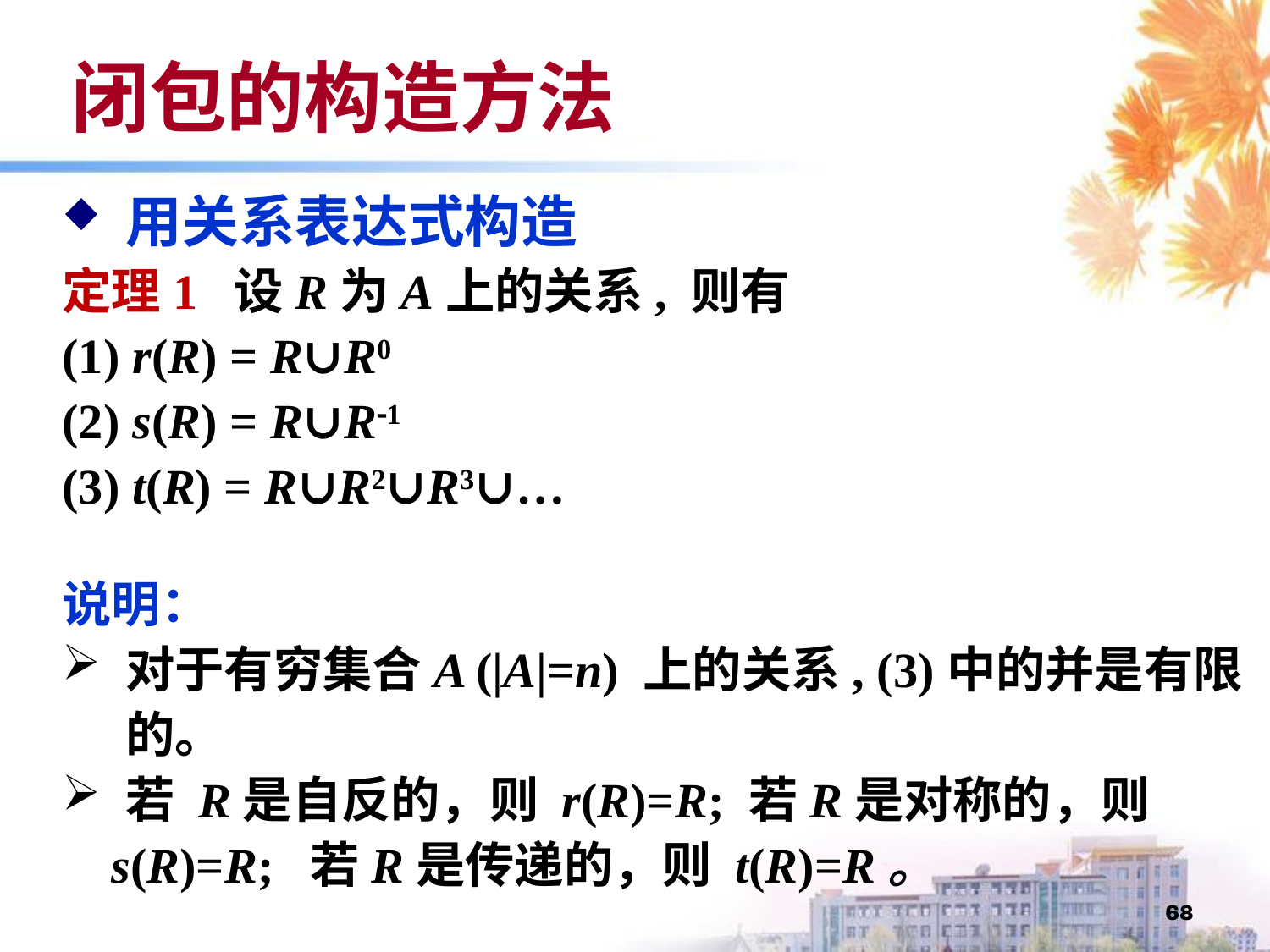

# 闭包的构造方法
用关系表达式构造
定理1  设R为A上的关系, 则有
(1) r(R) = R∪R0
(2) s(R) = R∪R−1
(3) t(R) = R∪R2∪R3∪…

说明：
对于有穷集合A (|A|=n) 上的关系, (3)中的并是有限的。
若 R是自反的，则 r(R)=R; 若R是对称的，则
    s(R)=R;  若R是传递的，则 t(R)=R。
68